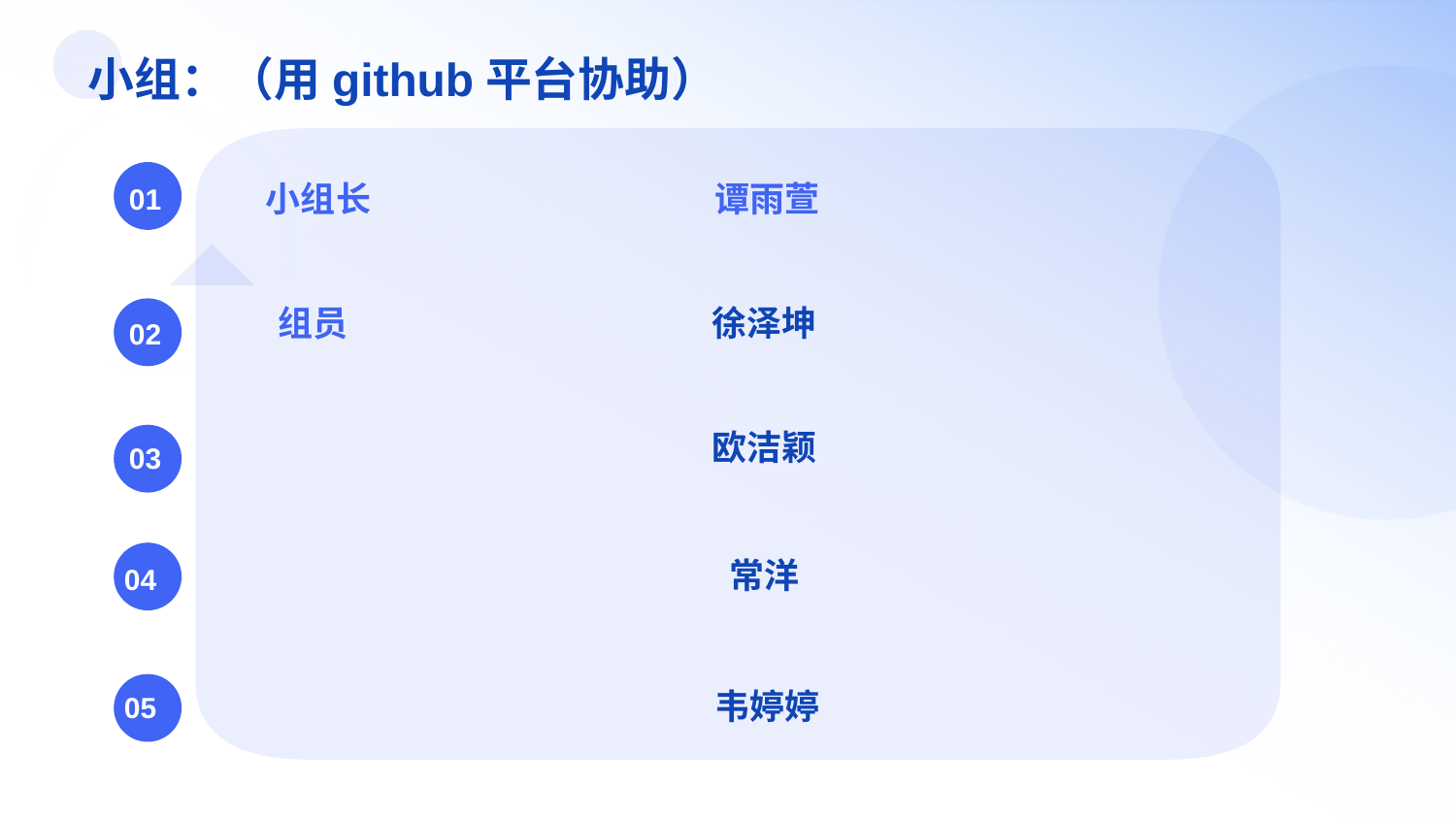

小组：（用github平台协助）

小组长
谭雨萱
01

组员
徐泽坤

02
欧洁颖

03
常洋

04
韦婷婷

05